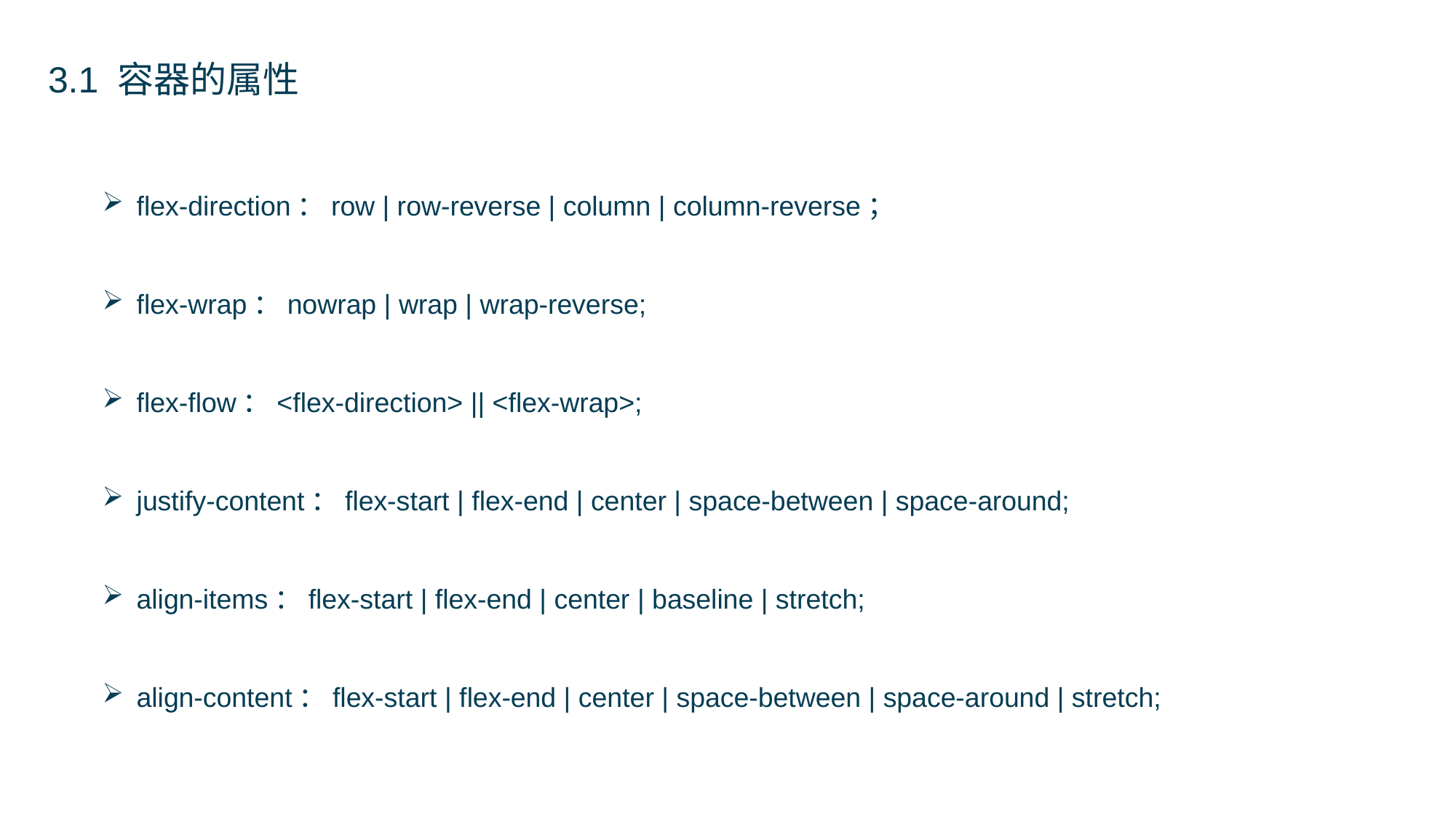

3.1 容器的属性

flex-direction：row | row-reverse | column | column-reverse；
flex-wrap：nowrap | wrap | wrap-reverse;
flex-flow：<flex-direction> || <flex-wrap>;
justify-content：flex-start | flex-end | center | space-between | space-around;
align-items：flex-start | flex-end | center | baseline | stretch;
align-content：flex-start | flex-end | center | space-between | space-around | stretch;